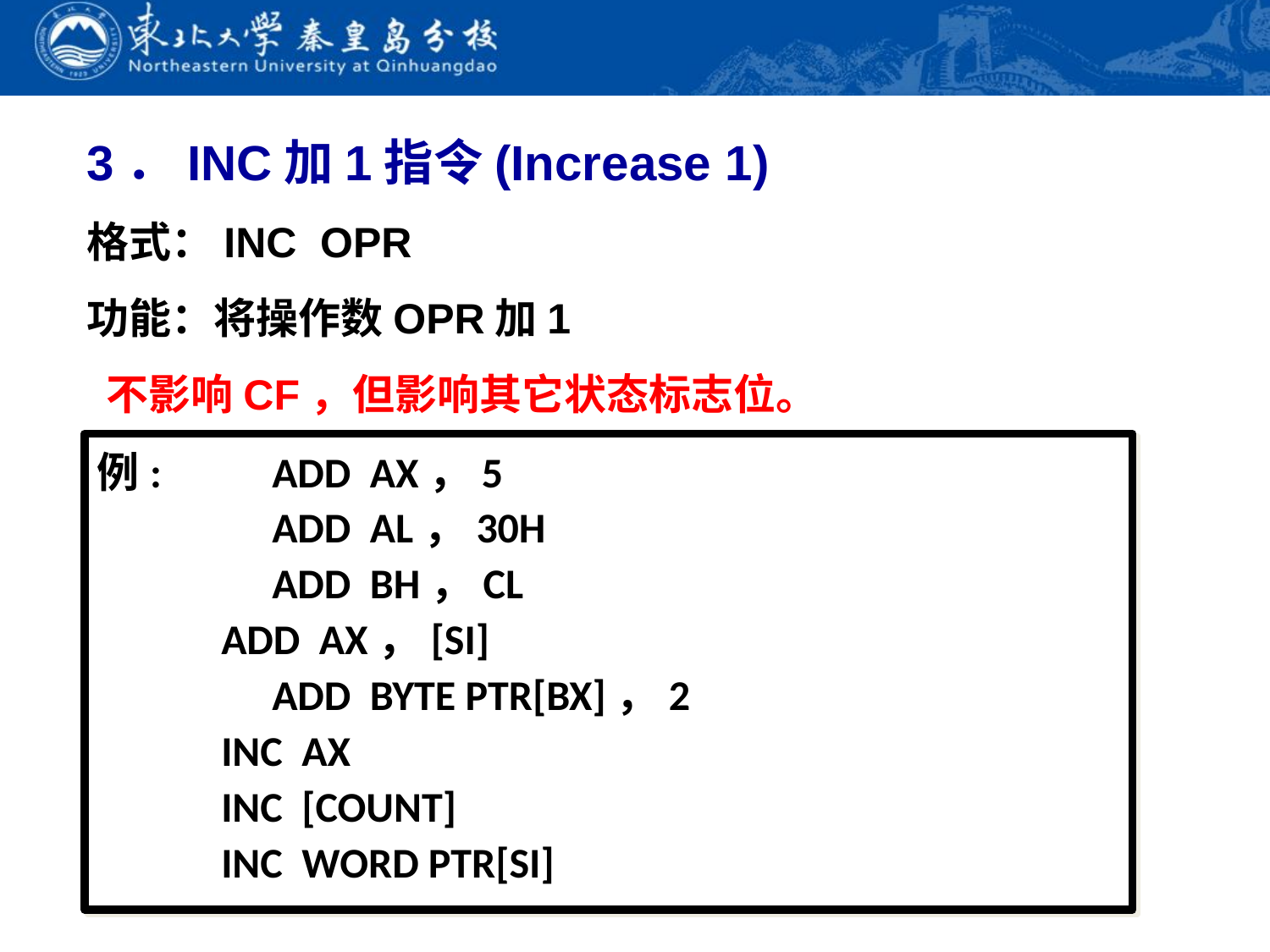

3．INC加1指令(Increase 1)
格式：INC  OPR
功能：将操作数OPR加1
 不影响CF，但影响其它状态标志位。

例:   	ADD  AX，5
	   	ADD  AL，30H
      	ADD  BH，CL
    	        ADD  AX，[SI]
      	ADD  BYTE PTR[BX]，2
             INC  AX
             INC  [COUNT]
             INC  WORD PTR[SI]